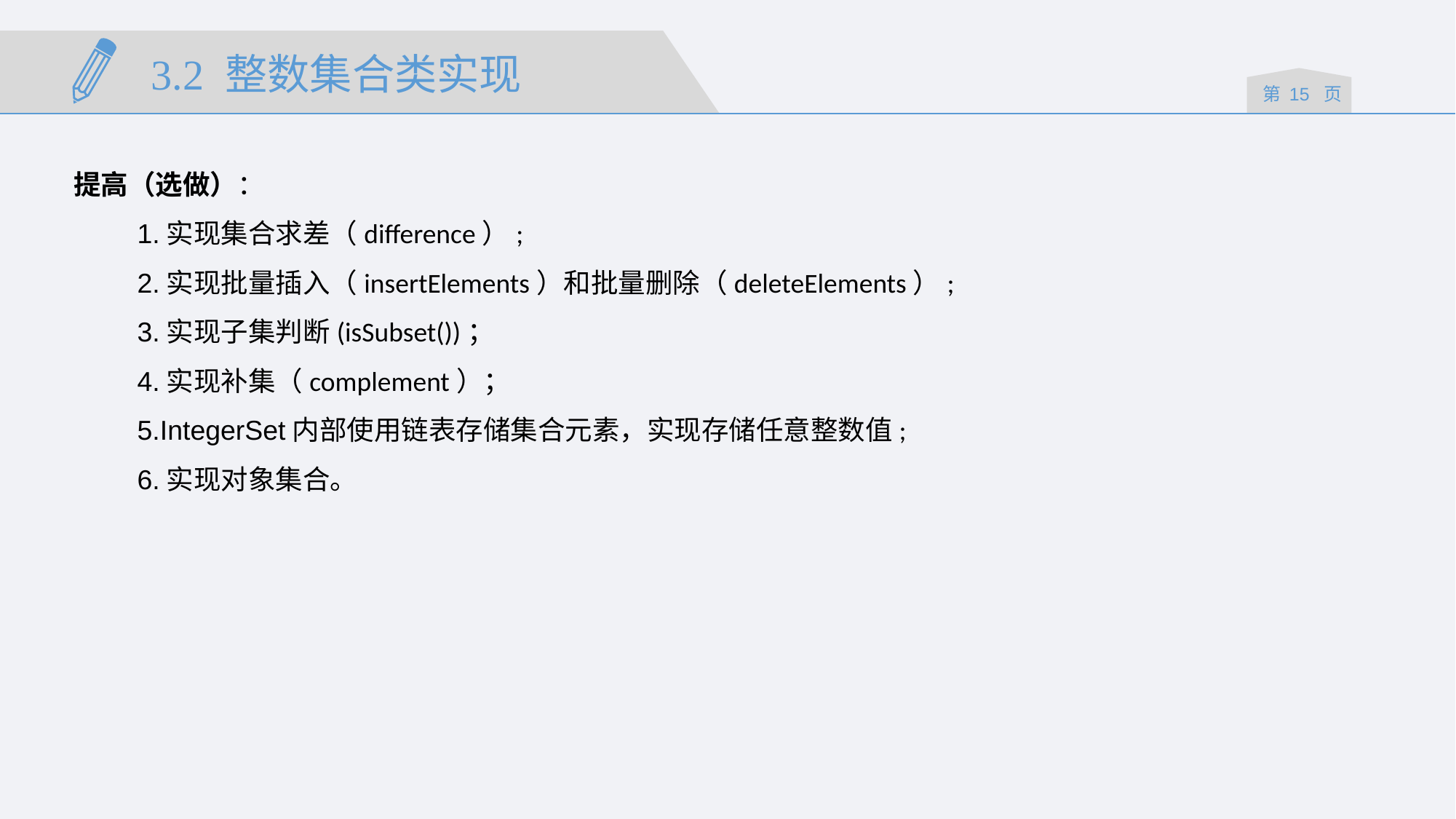

3.2 整数集合类实现
提高（选做）：
1.实现集合求差（difference）;
2.实现批量插入（insertElements）和批量删除（deleteElements）;
3.实现子集判断(isSubset())；
4.实现补集（complement）；
5.IntegerSet内部使用链表存储集合元素，实现存储任意整数值;
6.实现对象集合。